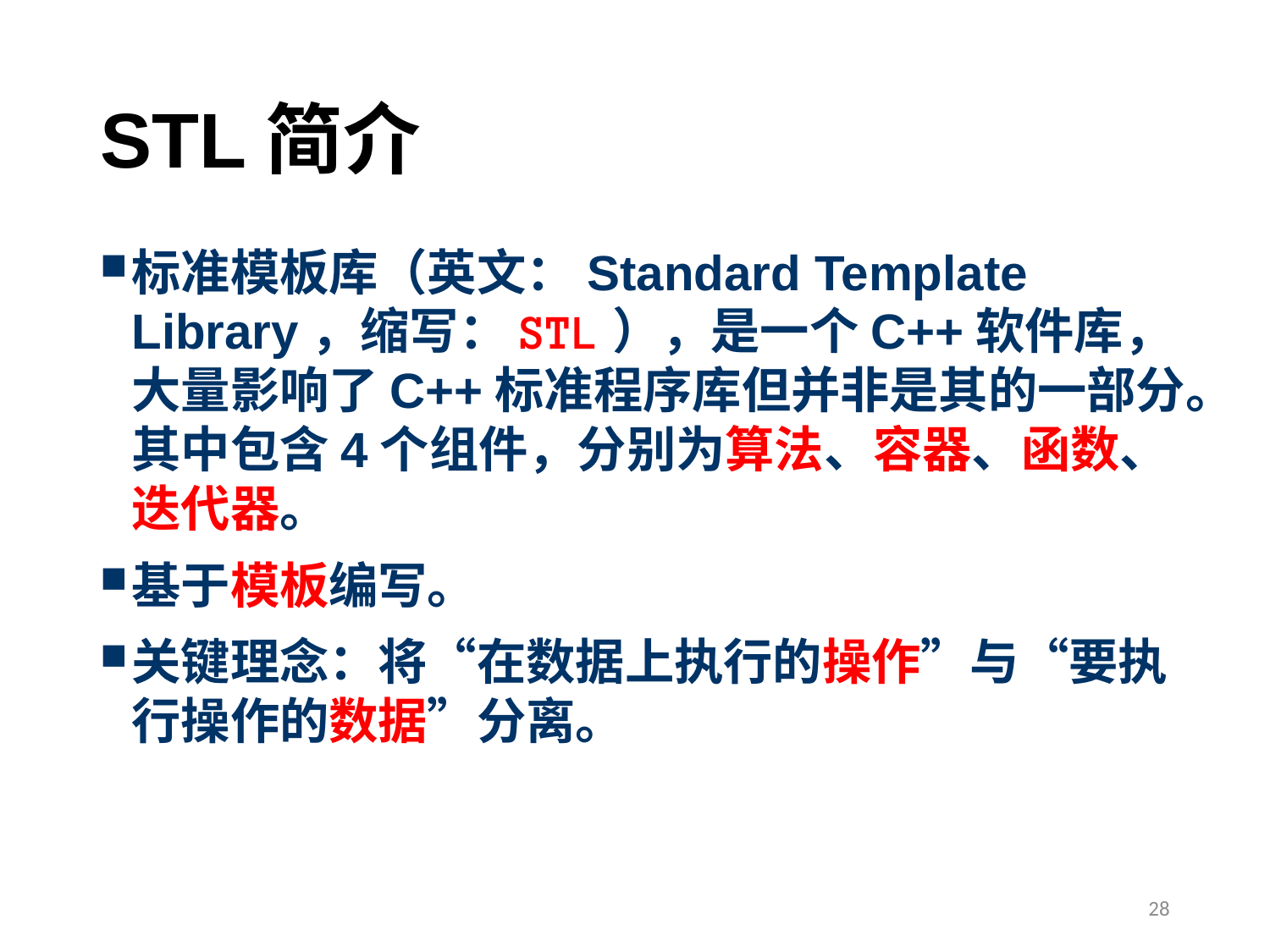

# STL简介
标准模板库（英文：Standard Template Library，缩写：STL），是一个C++软件库，大量影响了C++标准程序库但并非是其的一部分。其中包含4个组件，分别为算法、容器、函数、迭代器。
基于模板编写。
关键理念：将“在数据上执行的操作”与“要执行操作的数据”分离。
28